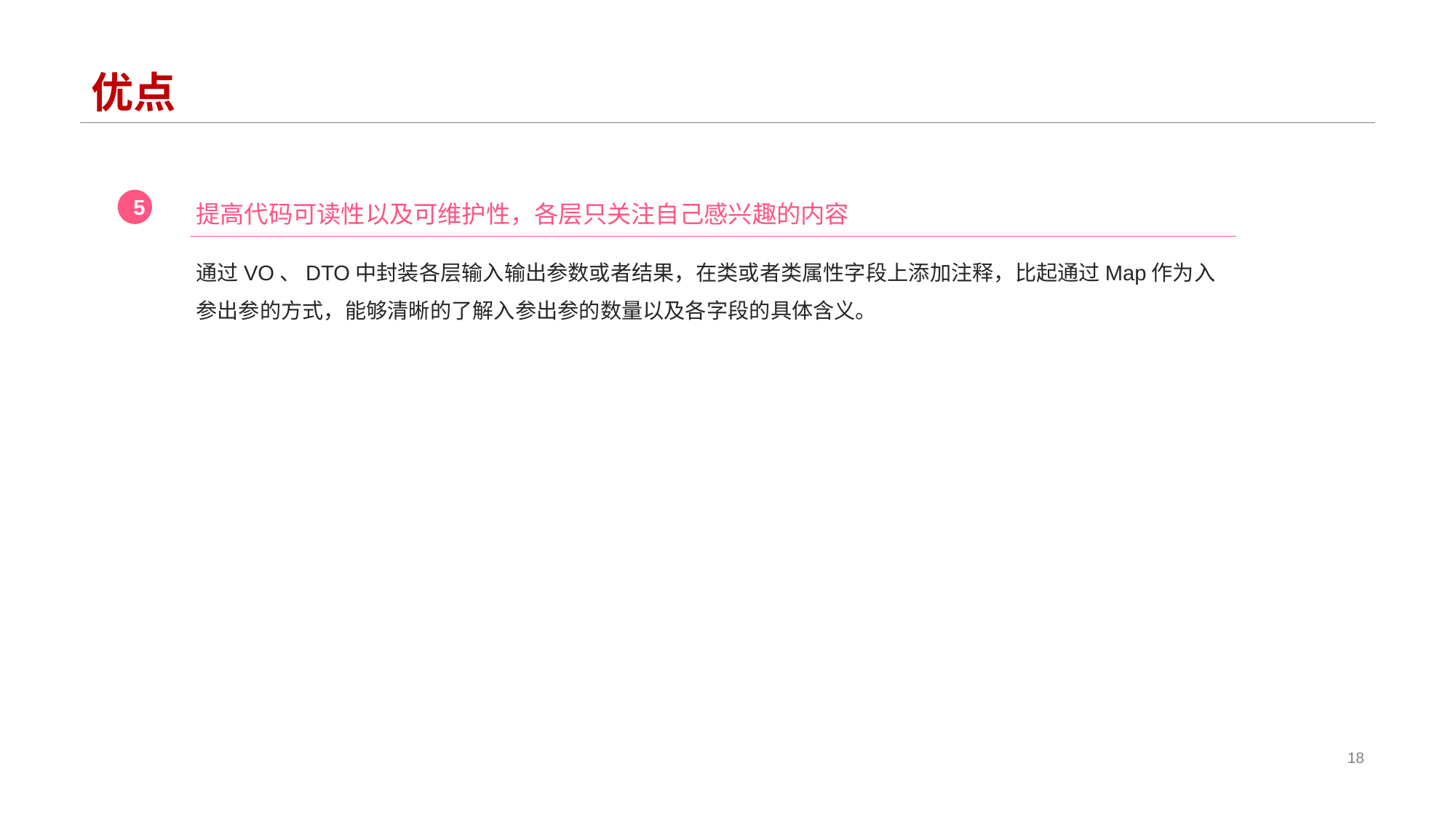

# 优点
提高代码可读性以及可维护性，各层只关注自己感兴趣的内容
5
通过VO、DTO中封装各层输入输出参数或者结果，在类或者类属性字段上添加注释，比起通过Map作为入参出参的方式，能够清晰的了解入参出参的数量以及各字段的具体含义。
18